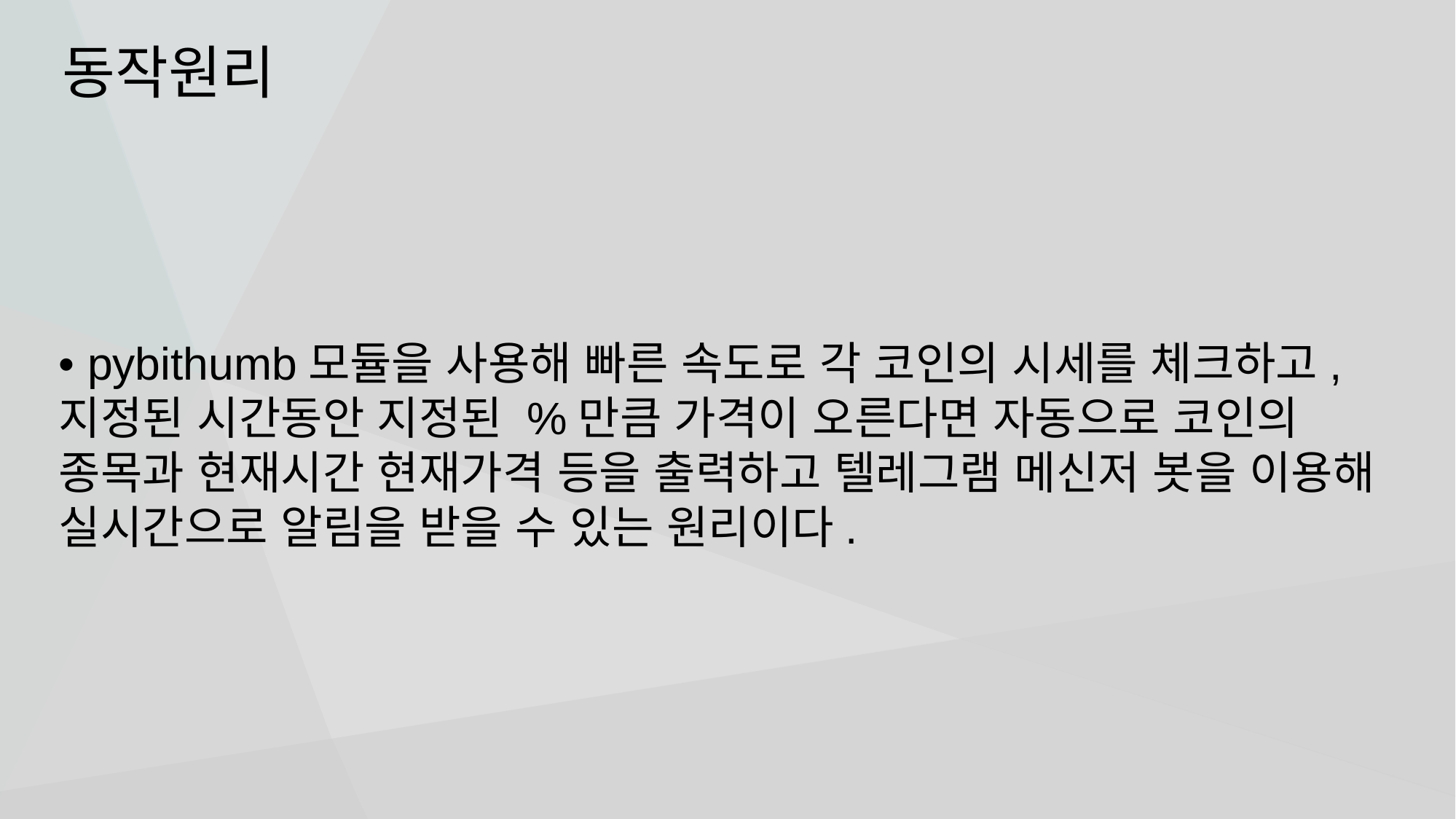

# 동작원리
• pybithumb모듈을 사용해 빠른 속도로 각 코인의 시세를 체크하고, 지정된 시간동안 지정된 %만큼 가격이 오른다면 자동으로 코인의 종목과 현재시간 현재가격 등을 출력하고 텔레그램 메신저 봇을 이용해 실시간으로 알림을 받을 수 있는 원리이다.